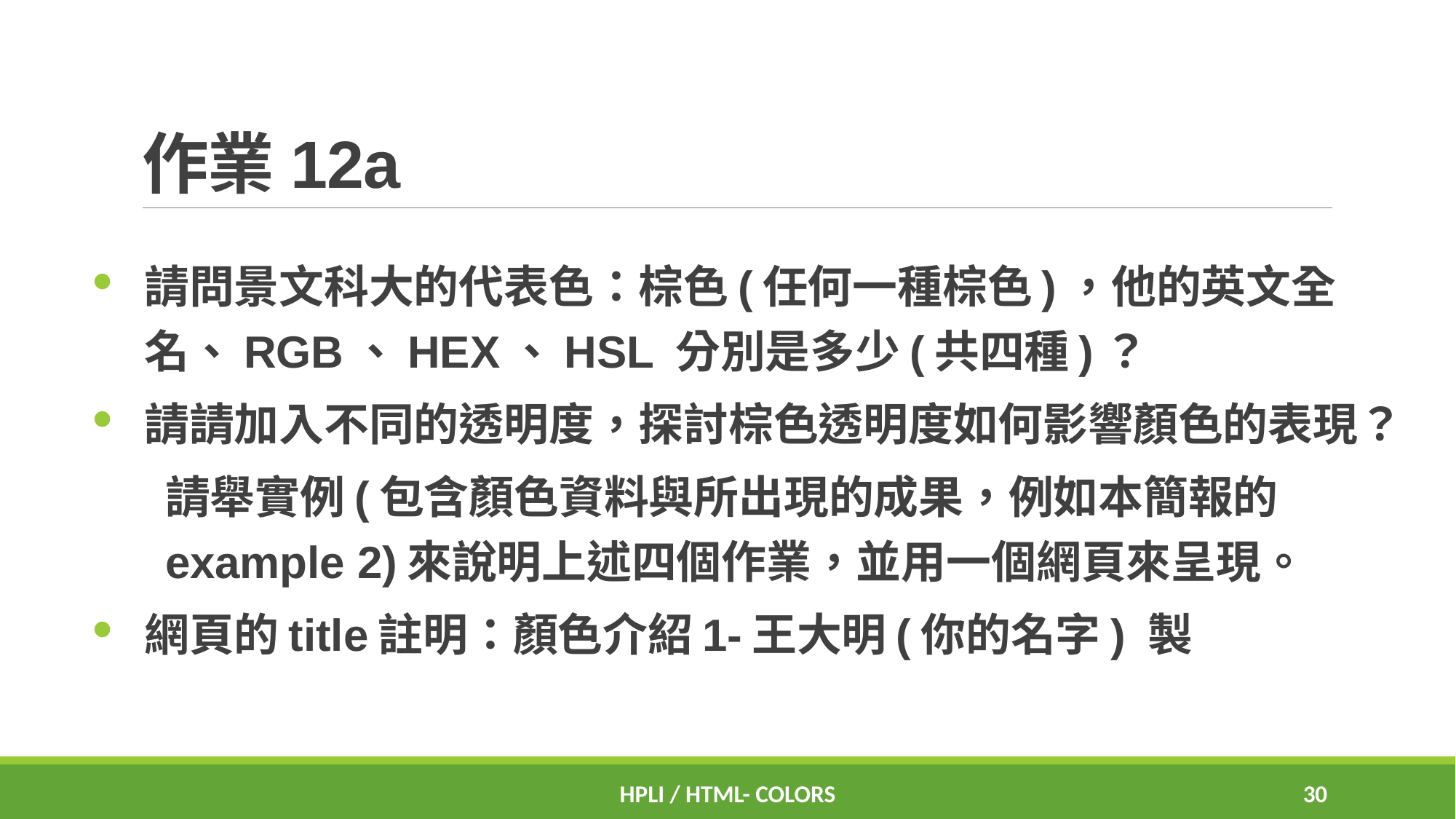

# 作業12a
請問景文科大的代表色：棕色(任何一種棕色)，他的英文全名、RGB、HEX、HSL 分別是多少(共四種)？
請請加入不同的透明度，探討棕色透明度如何影響顏色的表現？
請舉實例(包含顏色資料與所出現的成果，例如本簡報的example 2)來說明上述四個作業，並用一個網頁來呈現。
網頁的title註明：顏色介紹1-王大明(你的名字) 製
HPLI / HTML- Colors
30